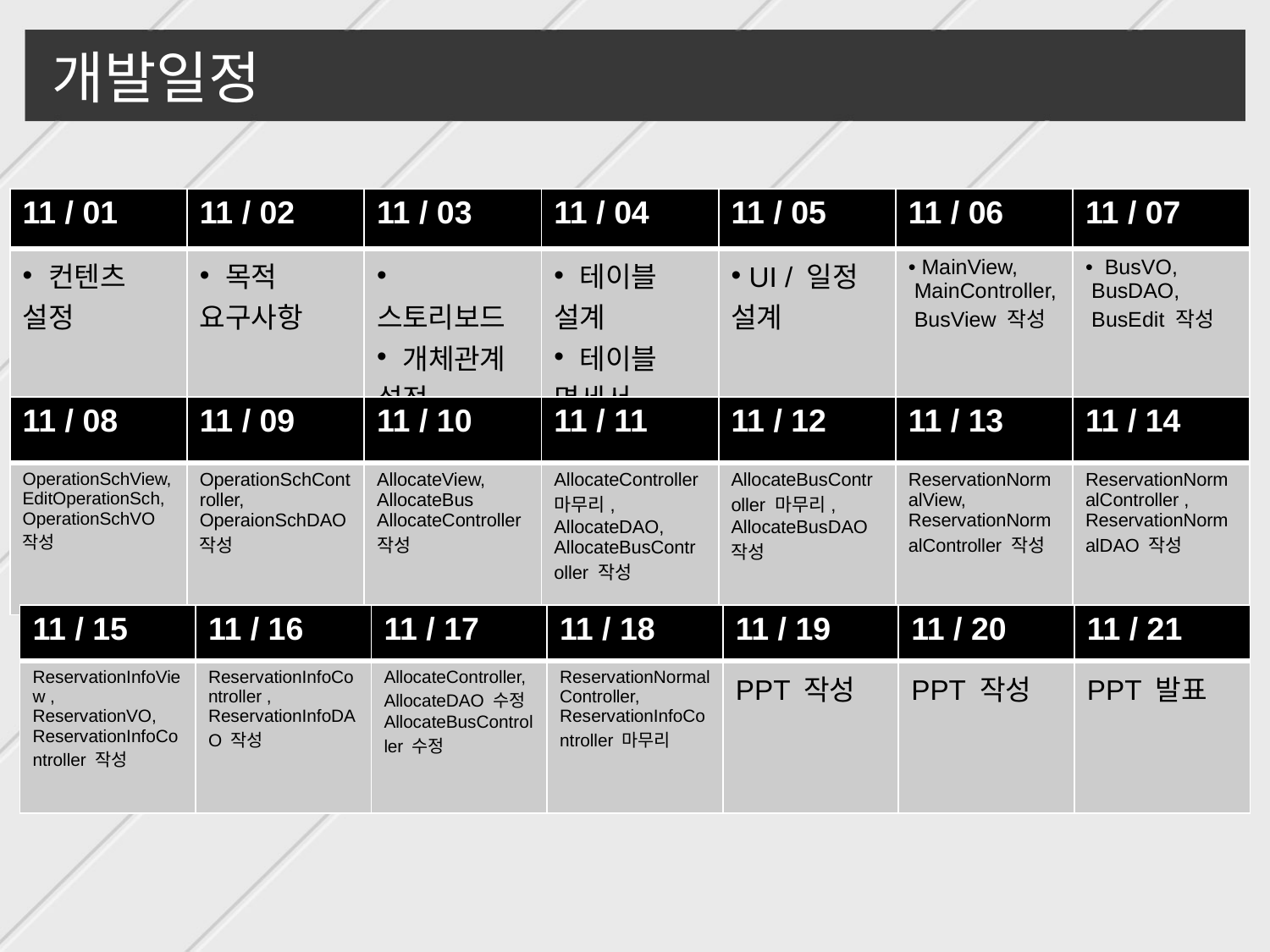

개발일정
| 11 / 01 | 11 / 02 | 11 / 03 | 11 / 04 | 11 / 05 | 11 / 06 | 11 / 07 |
| --- | --- | --- | --- | --- | --- | --- |
| 컨텐츠 설정 | 목적 요구사항 | 스토리보드 개체관계 설정 | 테이블 설계 테이블 명세서 | UI / 일정 설계 | MainView, MainController, BusView 작성 | BusVO, BusDAO, BusEdit 작성 |
| 11 / 08 | 11 / 09 | 11 / 10 | 11 / 11 | 11 / 12 | 11 / 13 | 11 / 14 |
| --- | --- | --- | --- | --- | --- | --- |
| OperationSchView, EditOperationSch, OperationSchVO 작성 | OperationSchController, OperaionSchDAO 작성 | AllocateView, AllocateBus AllocateController작성 | AllocateController 마무리, AllocateDAO, AllocateBusController 작성 | AllocateBusController 마무리, AllocateBusDAO 작성 | ReservationNormalView, ReservationNormalController 작성 | ReservationNormalController , ReservationNormalDAO 작성 |
| 11 / 15 | 11 / 16 | 11 / 17 | 11 / 18 | 11 / 19 | 11 / 20 | 11 / 21 |
| --- | --- | --- | --- | --- | --- | --- |
| ReservationInfoView , ReservationVO, ReservationInfoController 작성 | ReservationInfoController , ReservationInfoDAO 작성 | AllocateController, AllocateDAO 수정 AllocateBusController 수정 | ReservationNormalController, ReservationInfoController 마무리 | PPT 작성 | PPT 작성 | PPT 발표 |